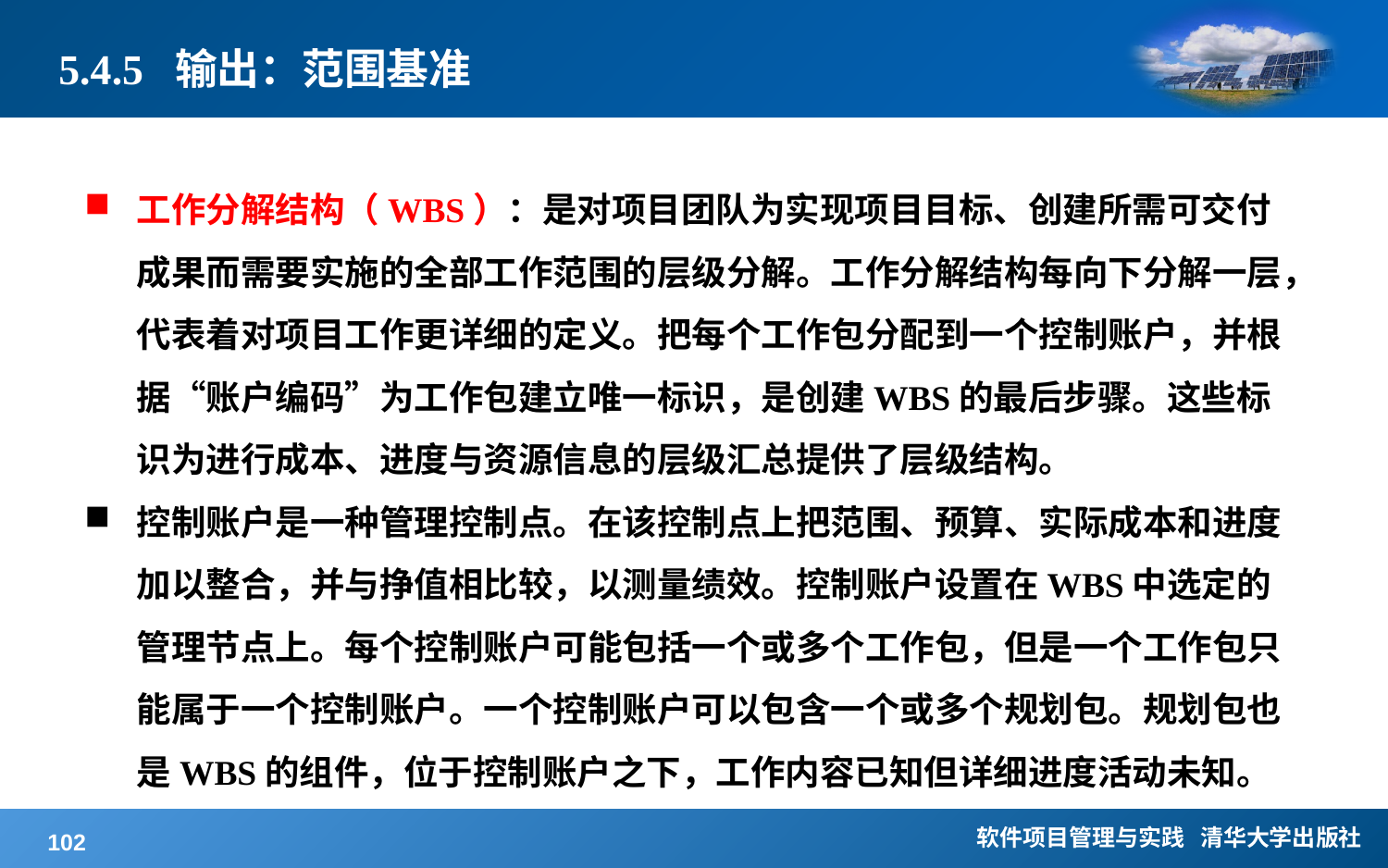

# 5.4.5  输出：范围基准
工作分解结构（WBS）：是对项目团队为实现项目目标、创建所需可交付成果而需要实施的全部工作范围的层级分解。工作分解结构每向下分解一层，代表着对项目工作更详细的定义。把每个工作包分配到一个控制账户，并根据“账户编码”为工作包建立唯一标识，是创建WBS的最后步骤。这些标识为进行成本、进度与资源信息的层级汇总提供了层级结构。
控制账户是一种管理控制点。在该控制点上把范围、预算、实际成本和进度加以整合，并与挣值相比较，以测量绩效。控制账户设置在WBS中选定的管理节点上。每个控制账户可能包括一个或多个工作包，但是一个工作包只能属于一个控制账户。一个控制账户可以包含一个或多个规划包。规划包也是WBS的组件，位于控制账户之下，工作内容已知但详细进度活动未知。